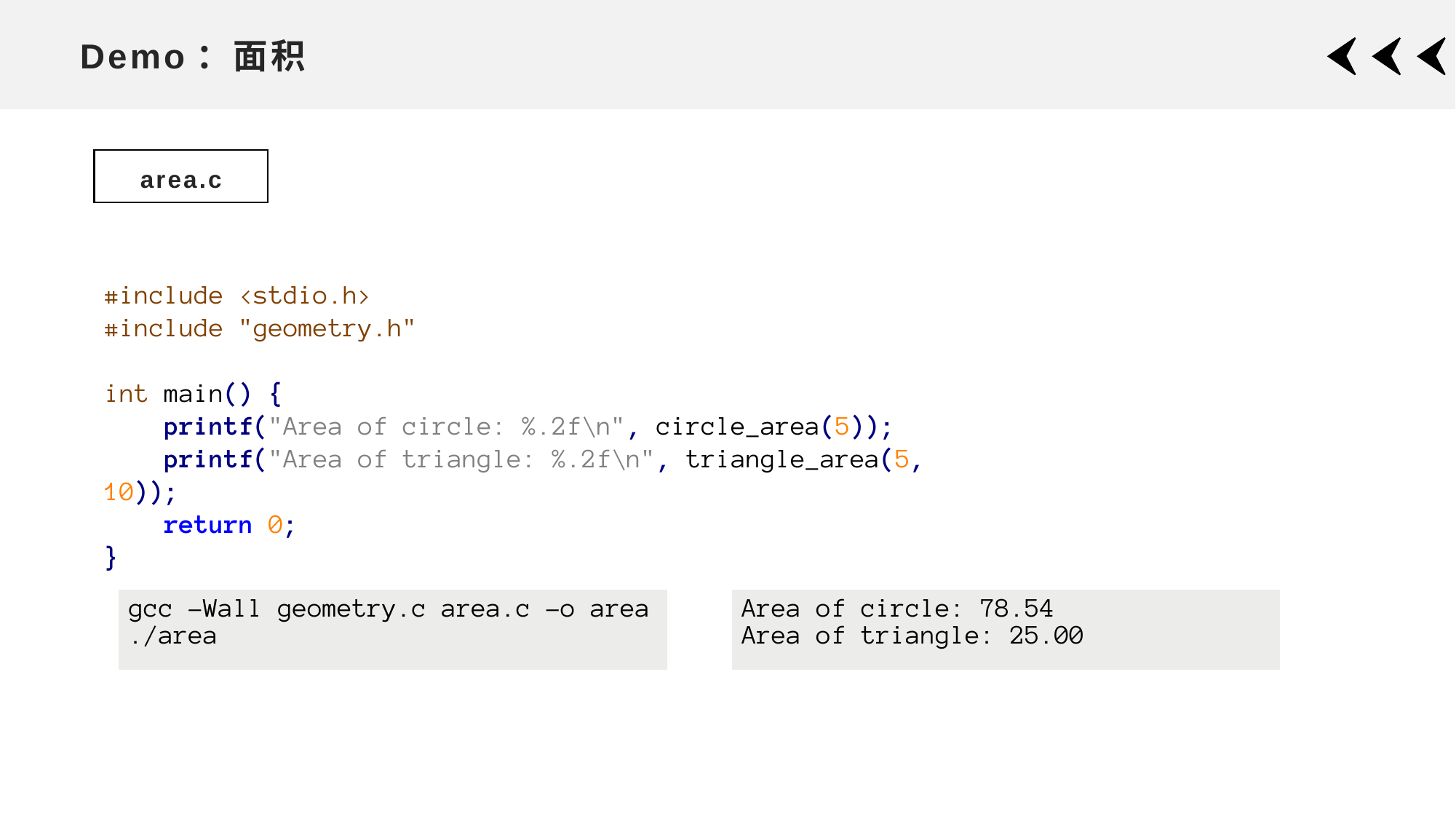

# Demo：面积
area.c
#include <stdio.h>#include "geometry.h" int main() {    printf("Area of circle: %.2f\n", circle_area(5));    printf("Area of triangle: %.2f\n", triangle_area(5, 10));    return 0;}
| gcc -Wall geometry.c area.c -o area ./area |
| --- |
| Area of circle: 78.54 Area of triangle: 25.00 |
| --- |